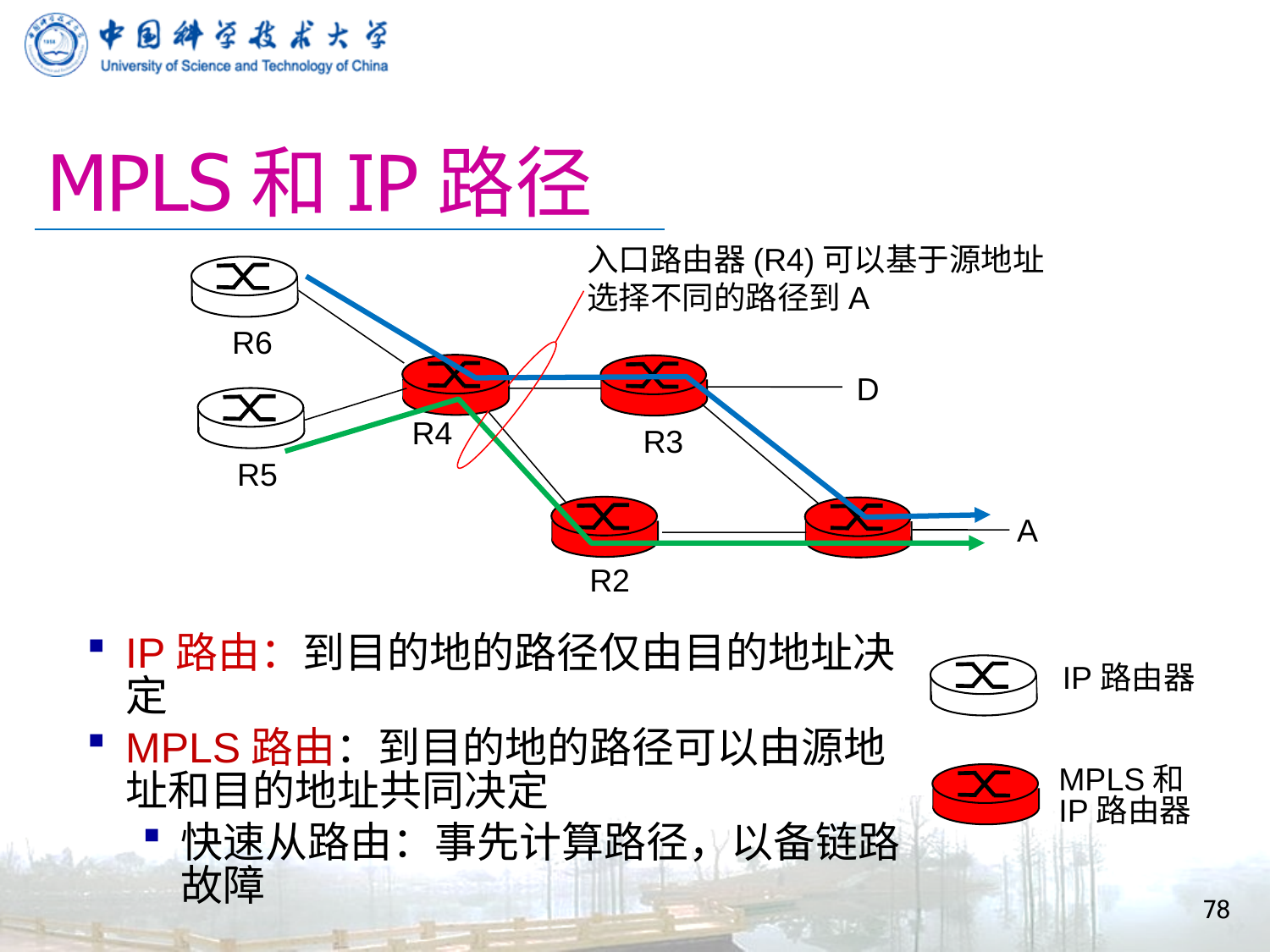

# MPLS和IP路径
入口路由器(R4)可以基于源地址
选择不同的路径到A

R6

D

R4

R3
R5

A

R2
IP路由：到目的地的路径仅由目的地址决定
MPLS路由：到目的地的路径可以由源地址和目的地址共同决定
快速从路由：事先计算路径，以备链路故障

IP路由器

MPLS和
IP路由器

78